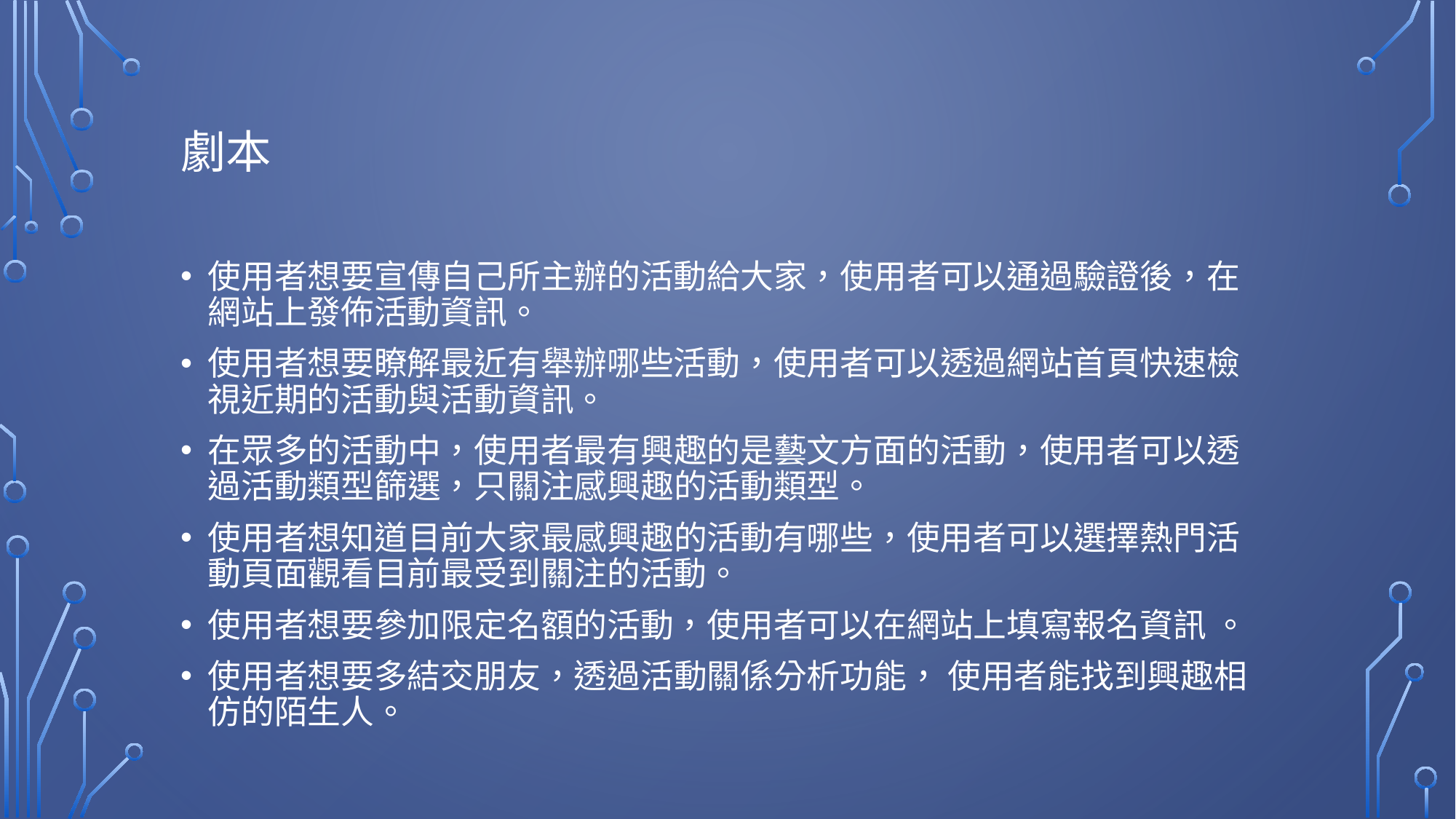

劇本
使用者想要宣傳自己所主辦的活動給大家，使用者可以通過驗證後，在網站上發佈活動資訊。
使用者想要瞭解最近有舉辦哪些活動，使用者可以透過網站首頁快速檢視近期的活動與活動資訊。
在眾多的活動中，使用者最有興趣的是藝文方面的活動，使用者可以透過活動類型篩選，只關注感興趣的活動類型。
使用者想知道目前大家最感興趣的活動有哪些，使用者可以選擇熱門活動頁面觀看目前最受到關注的活動。
使用者想要參加限定名額的活動，使用者可以在網站上填寫報名資訊 。
使用者想要多結交朋友，透過活動關係分析功能， 使用者能找到興趣相仿的陌生人。